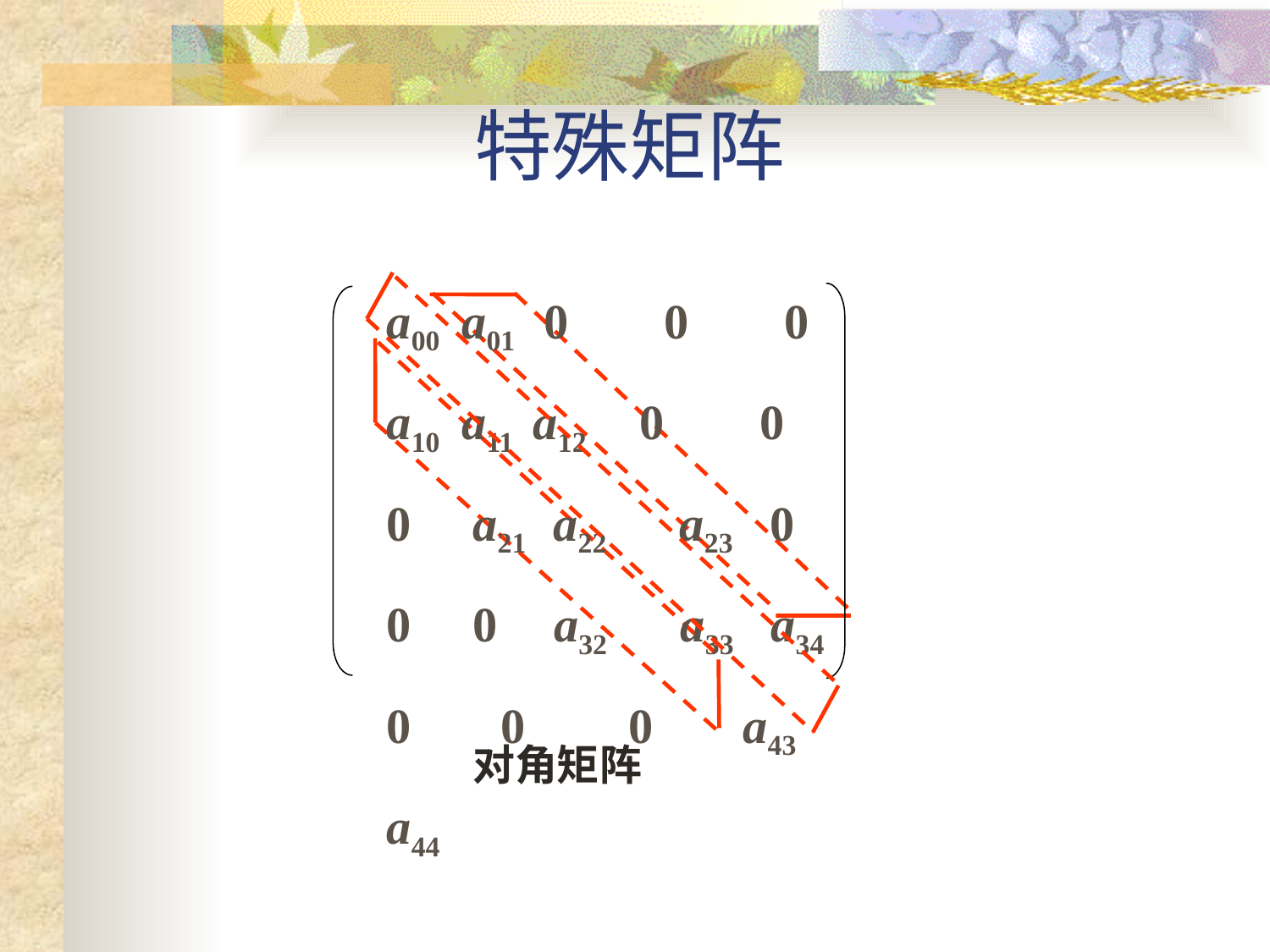

特殊矩阵
a00   a01    0　  0　  0
a10   a11  a12      0　  0
0     a21   a22　a23   0
0     0     a32　a33   a34
0　 0　  0　 a43   a44

对角矩阵